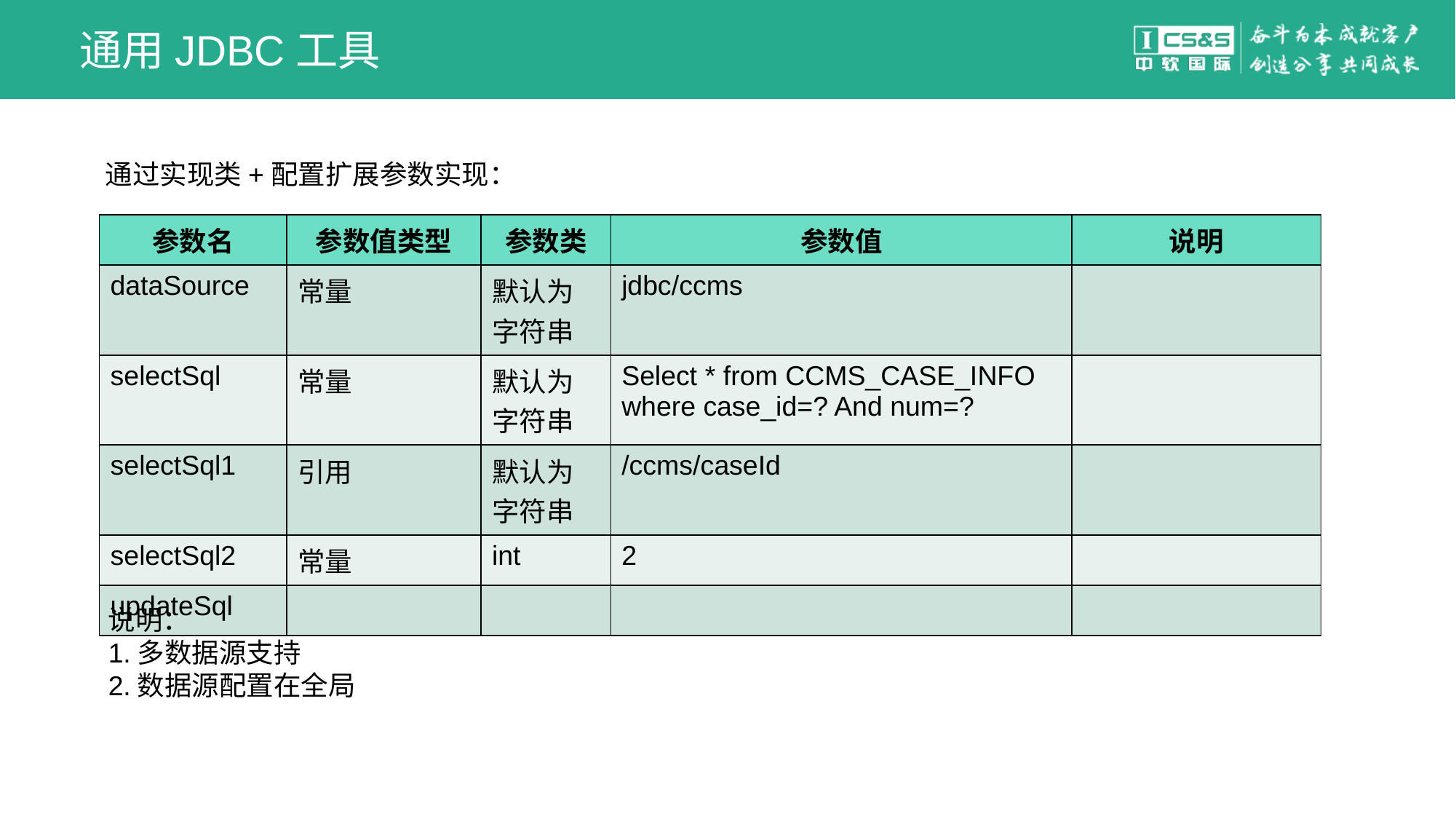

# 通用JDBC工具
通过实现类+配置扩展参数实现：
| 参数名 | 参数值类型 | 参数类 | 参数值 | 说明 |
| --- | --- | --- | --- | --- |
| dataSource | 常量 | 默认为字符串 | jdbc/ccms |  |
| selectSql | 常量 | 默认为字符串 | Select \* from CCMS\_CASE\_INFO where case\_id=? And num=? |  |
| selectSql1 | 引用 | 默认为字符串 | /ccms/caseId |  |
| selectSql2 | 常量 | int | 2 |  |
| updateSql |  |  |  |  |
说明：
1.多数据源支持
2.数据源配置在全局